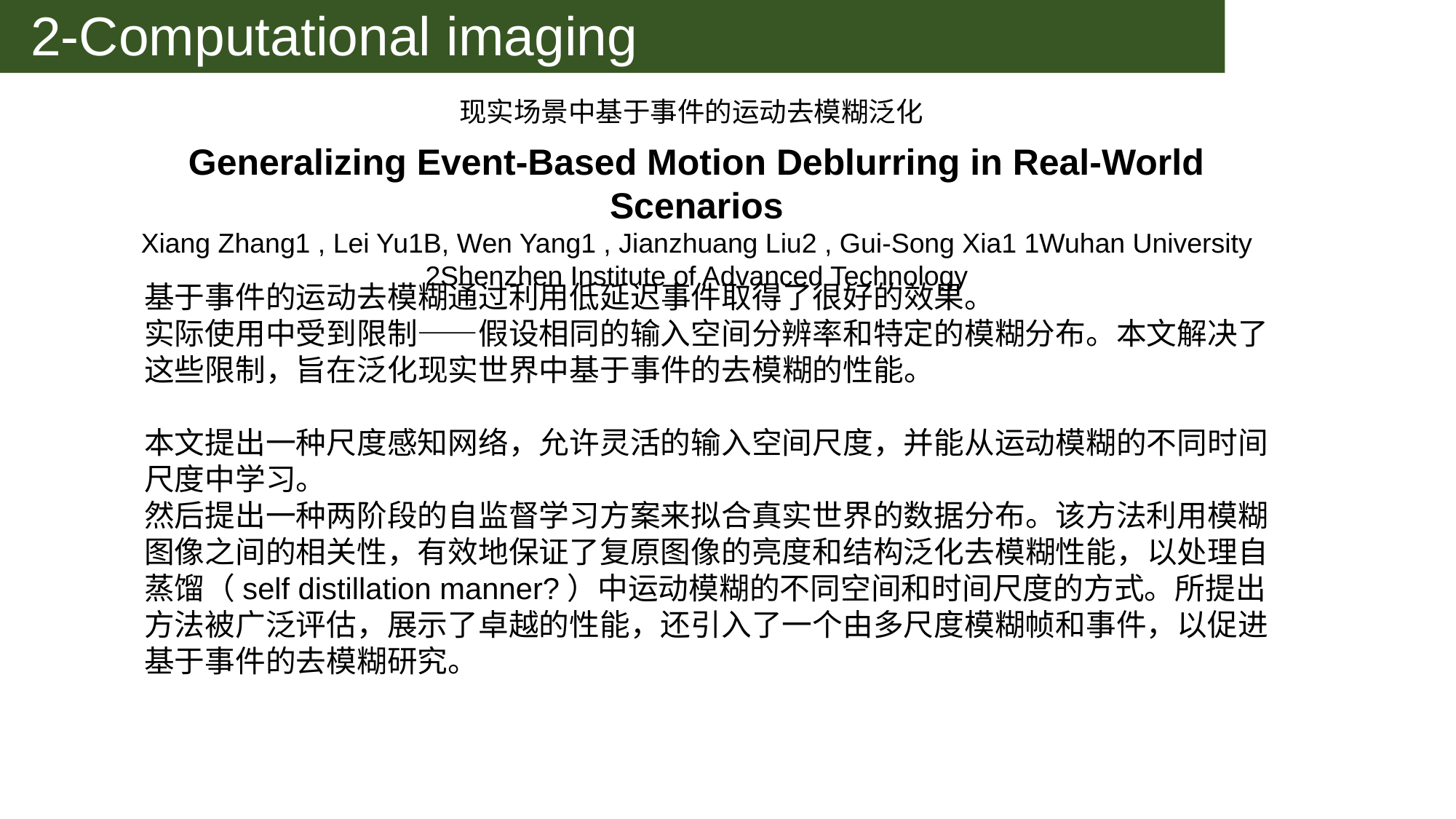

2-Computational imaging
现实场景中基于事件的运动去模糊泛化
Generalizing Event-Based Motion Deblurring in Real-World Scenarios
Xiang Zhang1 , Lei Yu1B, Wen Yang1 , Jianzhuang Liu2 , Gui-Song Xia1 1Wuhan University 2Shenzhen Institute of Advanced Technology
基于事件的运动去模糊通过利用低延迟事件取得了很好的效果。
实际使用中受到限制——假设相同的输入空间分辨率和特定的模糊分布。本文解决了这些限制，旨在泛化现实世界中基于事件的去模糊的性能。

本文提出一种尺度感知网络，允许灵活的输入空间尺度，并能从运动模糊的不同时间尺度中学习。
然后提出一种两阶段的自监督学习方案来拟合真实世界的数据分布。该方法利用模糊图像之间的相关性，有效地保证了复原图像的亮度和结构泛化去模糊性能，以处理自蒸馏（self distillation manner?）中运动模糊的不同空间和时间尺度的方式。所提出方法被广泛评估，展示了卓越的性能，还引入了一个由多尺度模糊帧和事件，以促进基于事件的去模糊研究。